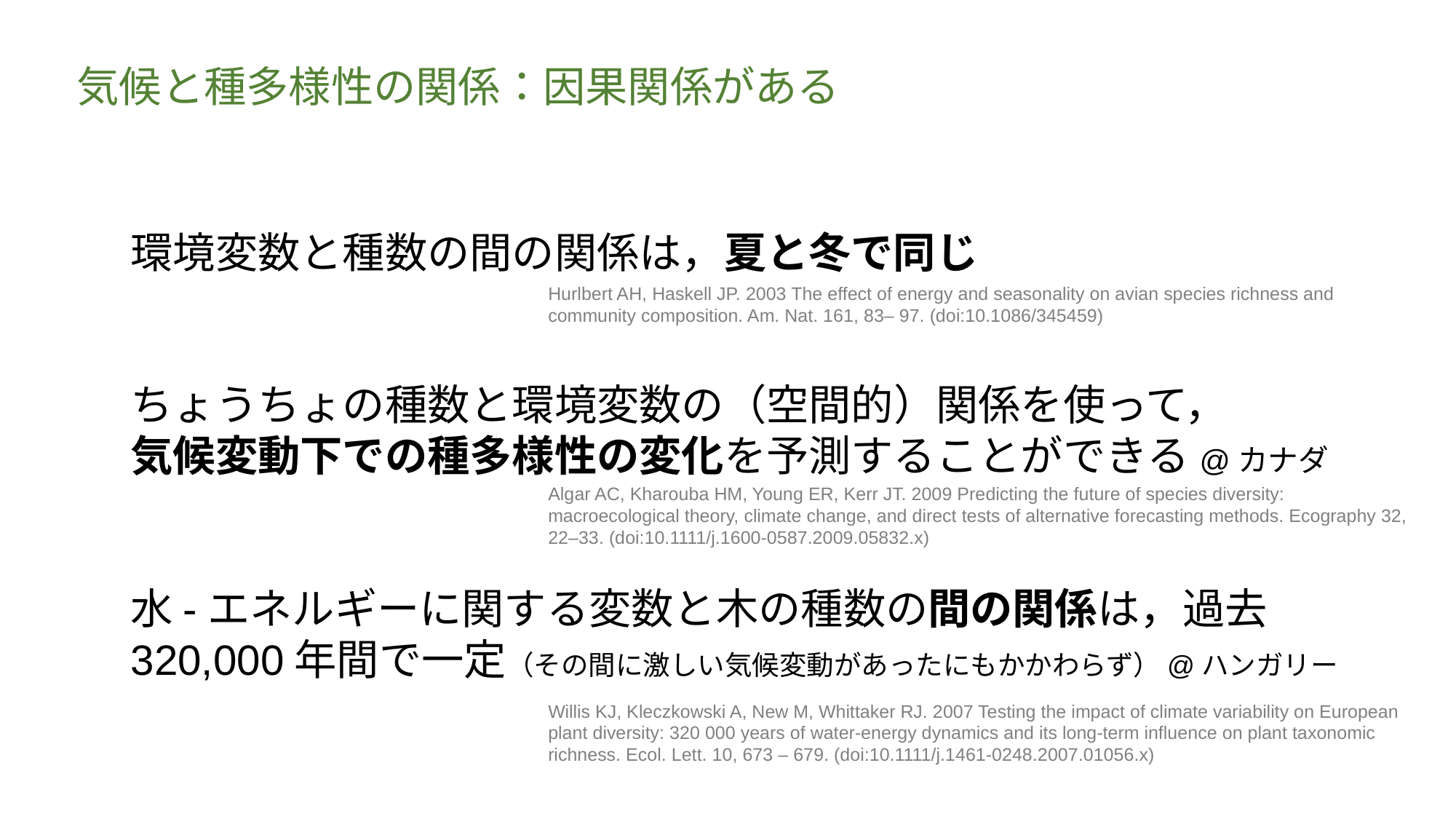

気候と種多様性の関係：因果関係がある
環境変数と種数の間の関係は，夏と冬で同じ

ちょうちょの種数と環境変数の（空間的）関係を使って，
気候変動下での種多様性の変化を予測することができる@カナダ

水-エネルギーに関する変数と木の種数の間の関係は，過去320,000年間で一定（その間に激しい気候変動があったにもかかわらず）@ハンガリー
Hurlbert AH, Haskell JP. 2003 The effect of energy and seasonality on avian species richness and community composition. Am. Nat. 161, 83– 97. (doi:10.1086/345459)
Algar AC, Kharouba HM, Young ER, Kerr JT. 2009 Predicting the future of species diversity: macroecological theory, climate change, and direct tests of alternative forecasting methods. Ecography 32, 22–33. (doi:10.1111/j.1600-0587.2009.05832.x)
Willis KJ, Kleczkowski A, New M, Whittaker RJ. 2007 Testing the impact of climate variability on European plant diversity: 320 000 years of water-energy dynamics and its long-term influence on plant taxonomic richness. Ecol. Lett. 10, 673 – 679. (doi:10.1111/j.1461-0248.2007.01056.x)